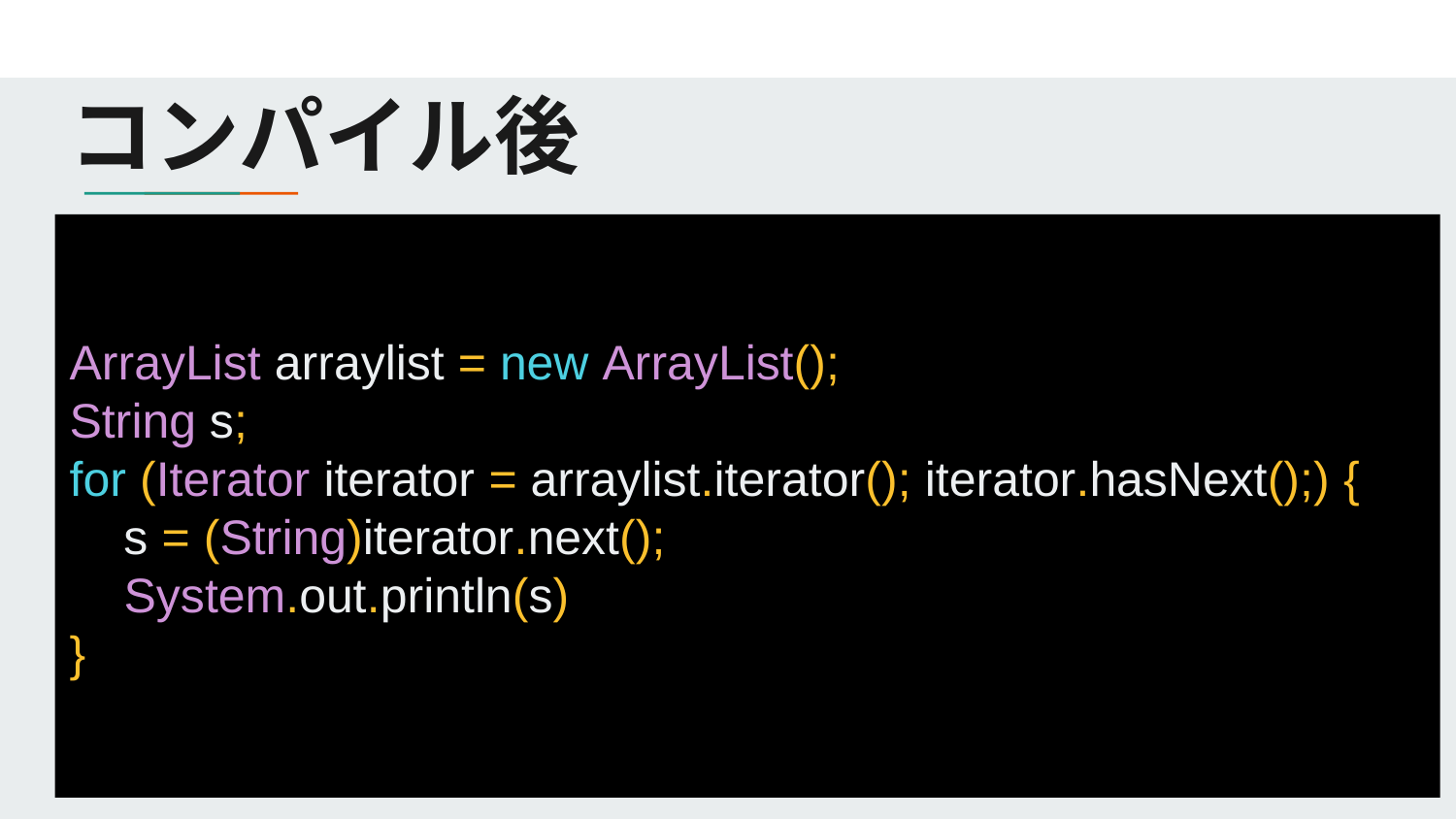

# コンパイル後
ArrayList arraylist = new ArrayList();
String s;
for (Iterator iterator = arraylist.iterator(); iterator.hasNext();) {
    s = (String)iterator.next();
    System.out.println(s)
}